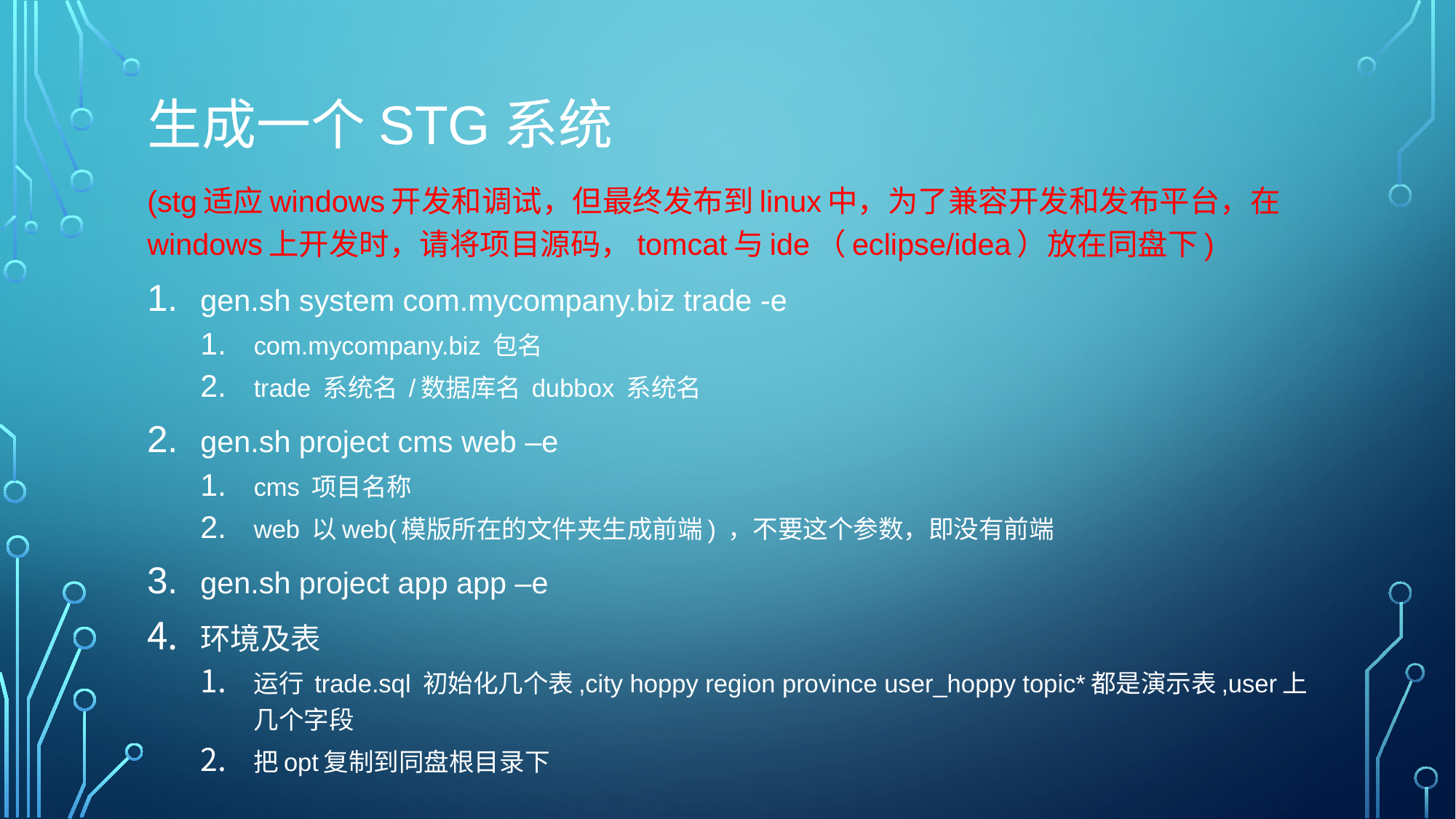

# 生成一个stg系统
(stg适应windows开发和调试，但最终发布到linux中，为了兼容开发和发布平台，在windows上开发时，请将项目源码，tomcat与ide（eclipse/idea）放在同盘下)
gen.sh system com.mycompany.biz trade -e
com.mycompany.biz 包名
trade 系统名 /数据库名 dubbox 系统名
gen.sh project cms web –e
cms 项目名称
web 以web(模版所在的文件夹生成前端) ，不要这个参数，即没有前端
gen.sh project app app –e
环境及表
运行 trade.sql 初始化几个表,city hoppy region province user_hoppy topic*都是演示表,user上几个字段
把opt复制到同盘根目录下